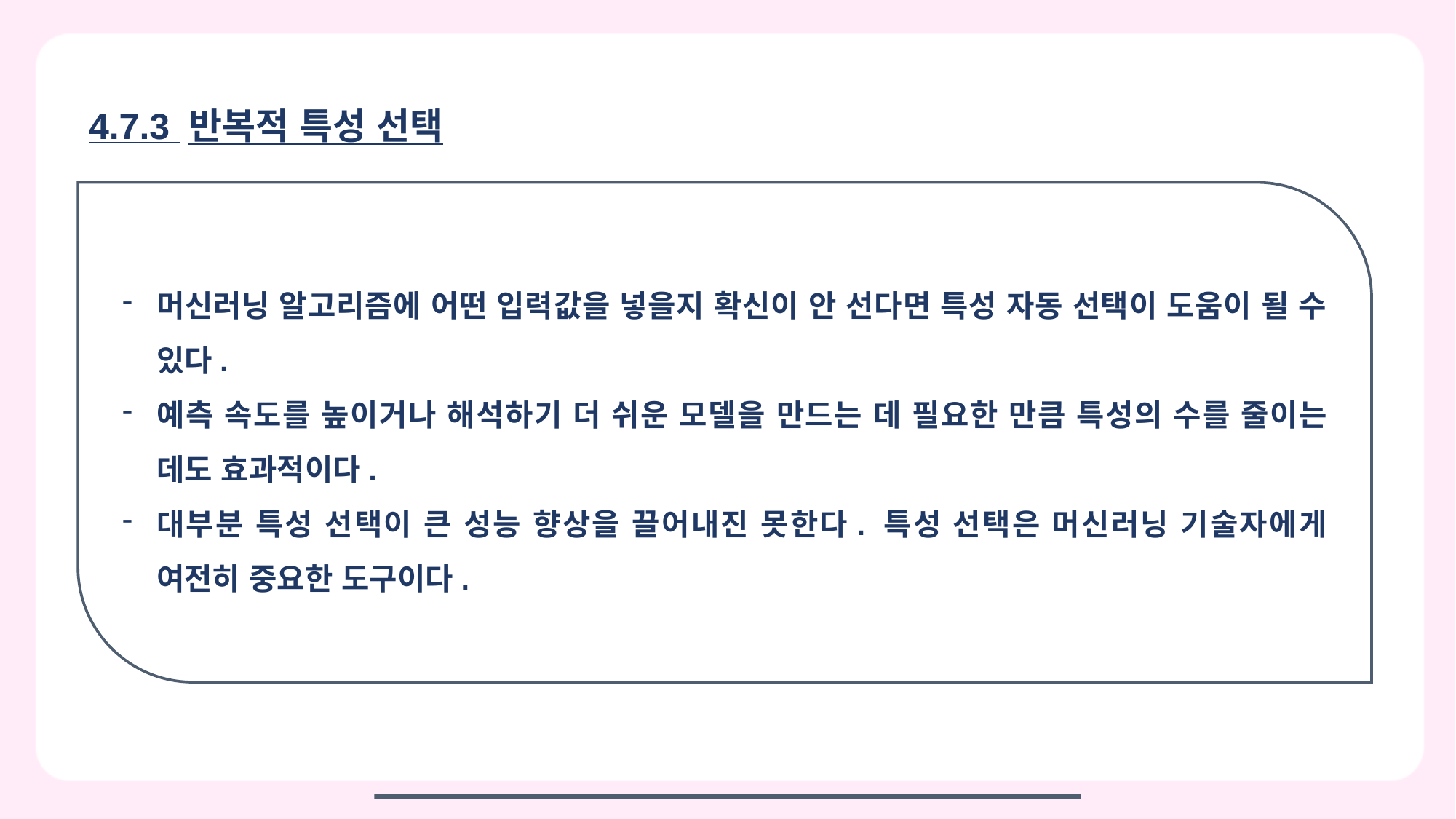

4.7.3 반복적 특성 선택
머신러닝 알고리즘에 어떤 입력값을 넣을지 확신이 안 선다면 특성 자동 선택이 도움이 될 수 있다.
예측 속도를 높이거나 해석하기 더 쉬운 모델을 만드는 데 필요한 만큼 특성의 수를 줄이는 데도 효과적이다.
대부분 특성 선택이 큰 성능 향상을 끌어내진 못한다. 특성 선택은 머신러닝 기술자에게 여전히 중요한 도구이다.